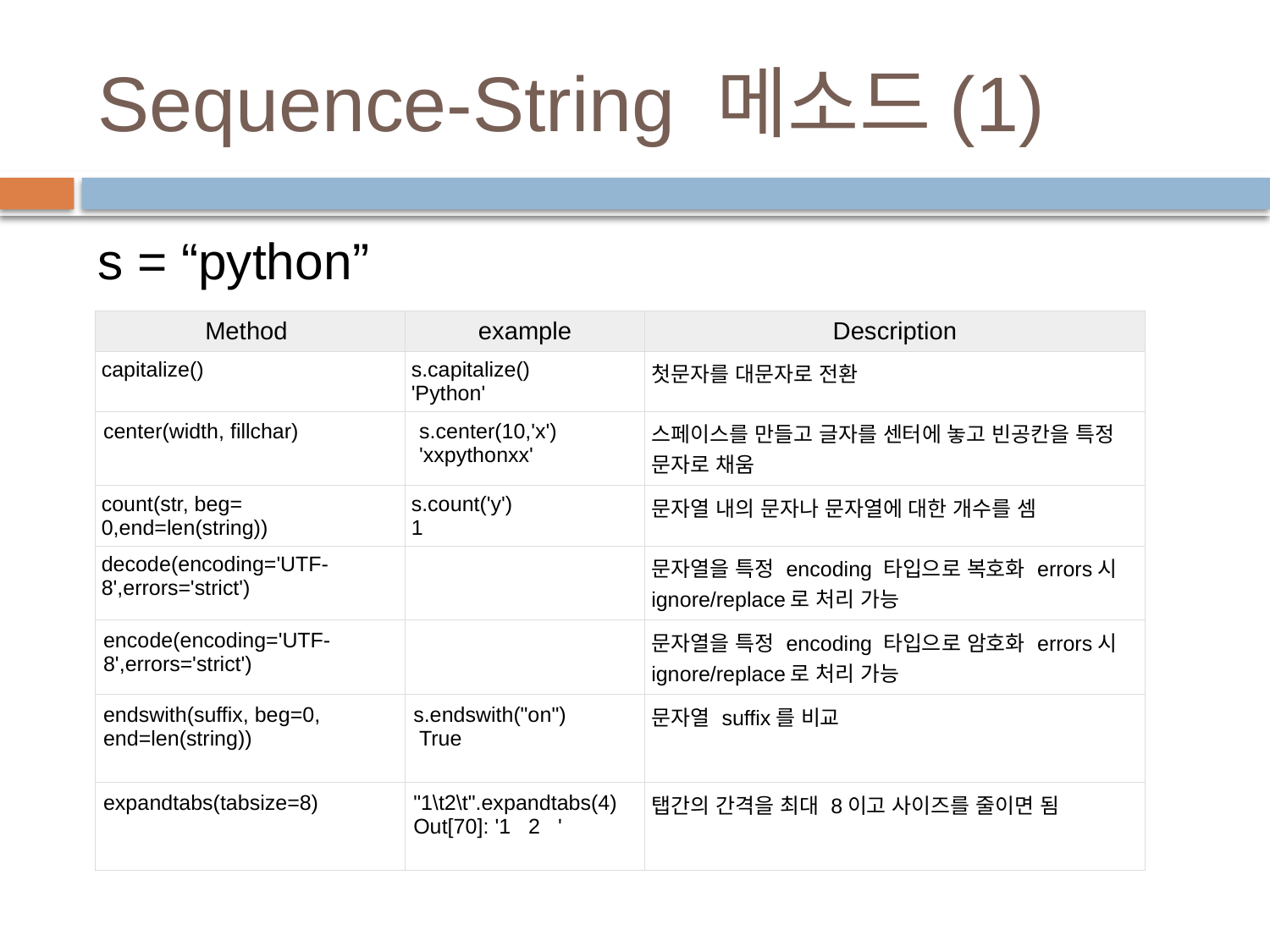

# Sequence-String 메소드(1)
s = “python”
| Method | example | Description |
| --- | --- | --- |
| capitalize() | s.capitalize() 'Python' | 첫문자를 대문자로 전환 |
| center(width, fillchar) | s.center(10,'x') 'xxpythonxx' | 스페이스를 만들고 글자를 센터에 놓고 빈공칸을 특정 문자로 채움 |
| count(str, beg= 0,end=len(string)) | s.count('y') 1 | 문자열 내의 문자나 문자열에 대한 개수를 셈 |
| decode(encoding='UTF-8',errors='strict') |  | 문자열을 특정 encoding 타입으로 복호화 errors시 ignore/replace로 처리 가능 |
| encode(encoding='UTF-8',errors='strict') |  | 문자열을 특정 encoding 타입으로 암호화 errors시 ignore/replace로 처리 가능 |
| endswith(suffix, beg=0, end=len(string)) | s.endswith("on") True | 문자열 suffix를 비교 |
| expandtabs(tabsize=8) | "1\t2\t".expandtabs(4) Out[70]: '1 2 ' | 탭간의 간격을 최대 8이고 사이즈를 줄이면 됨 |